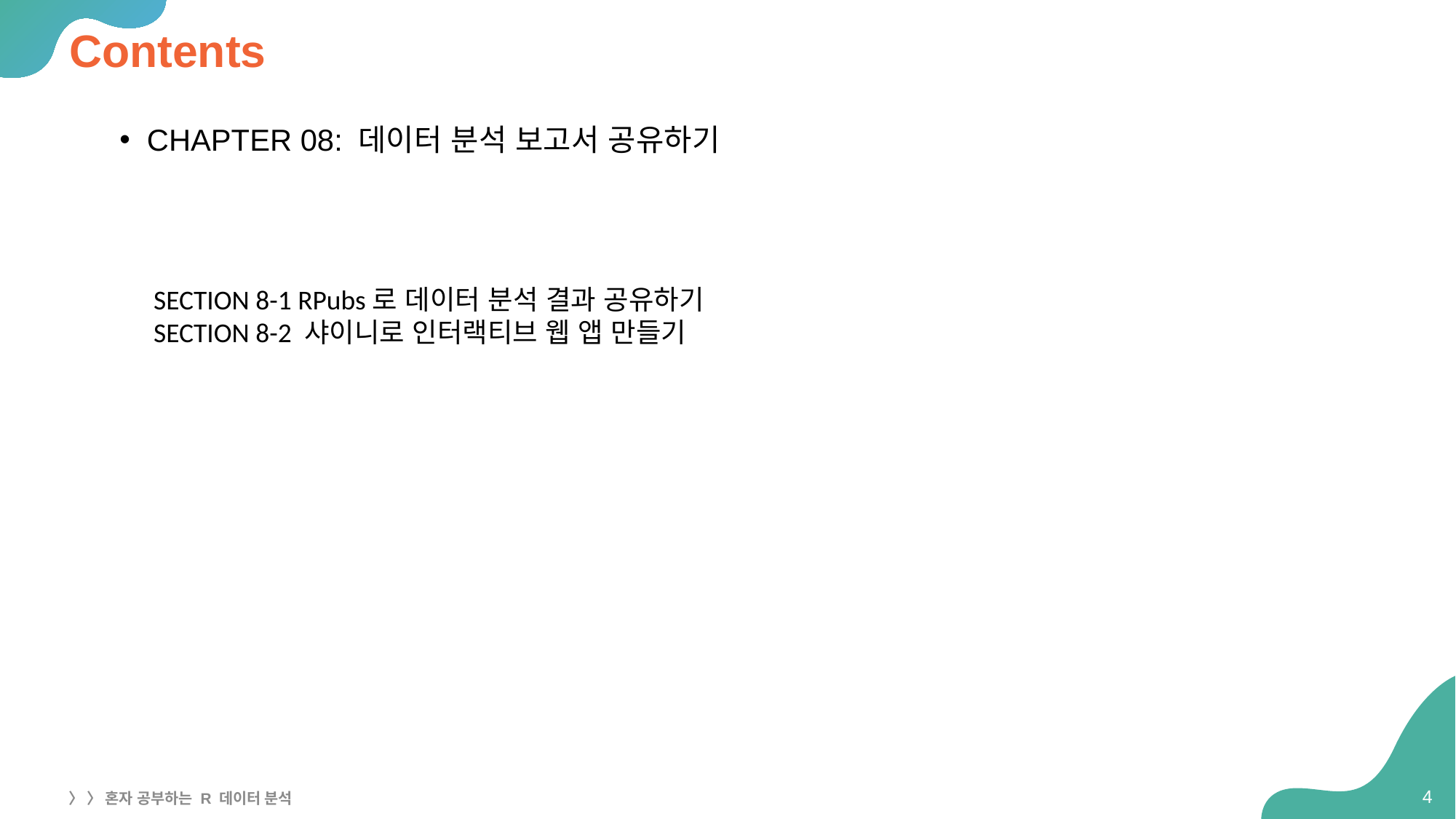

# Contents
CHAPTER 08: 데이터 분석 보고서 공유하기

SECTION 8-1 RPubs로 데이터 분석 결과 공유하기
SECTION 8-2 샤이니로 인터랙티브 웹 앱 만들기

4
〉 〉 혼자 공부하는 R 데이터 분석